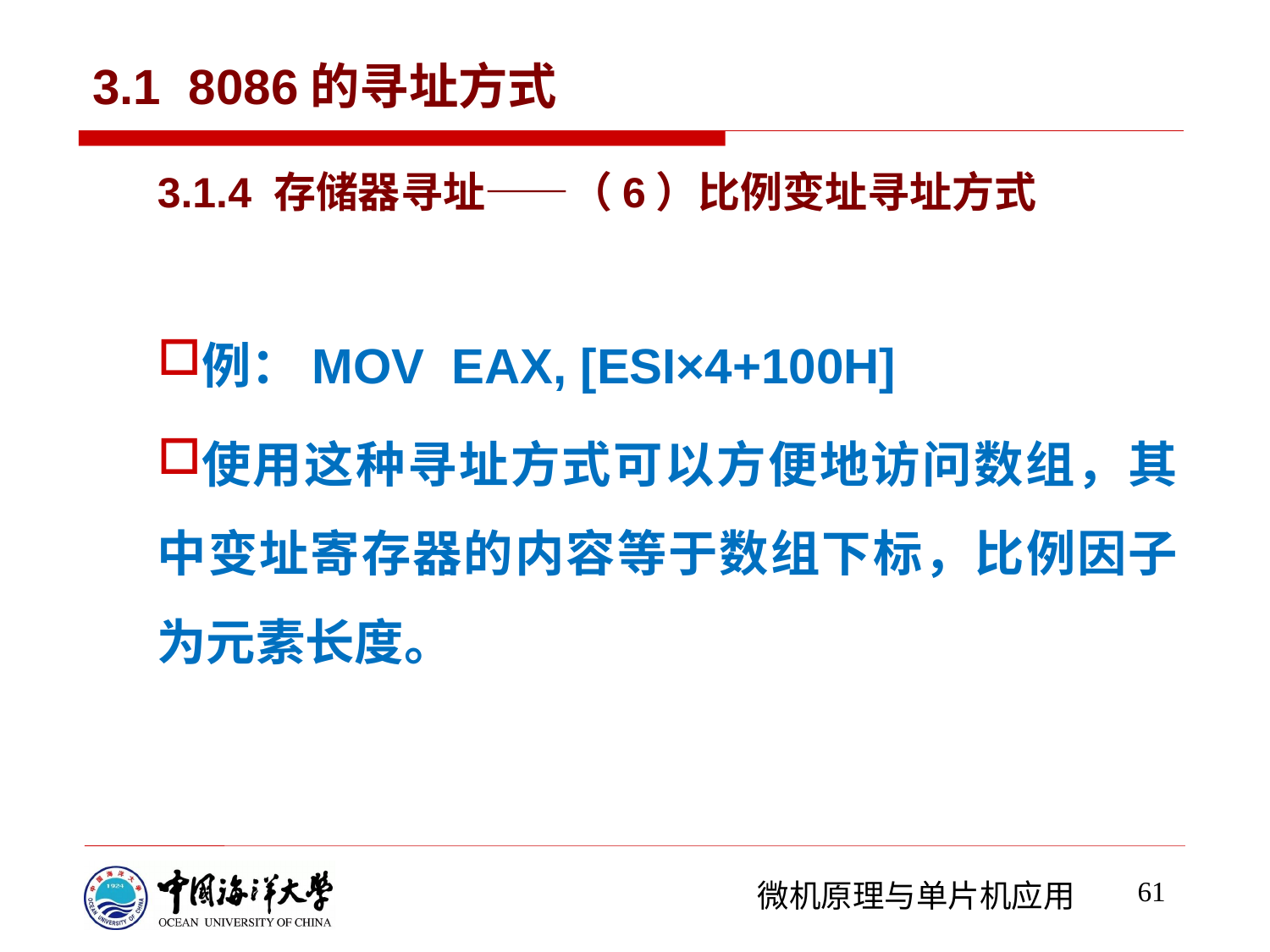

# 3.1  8086的寻址方式
3.1.4 存储器寻址——（6）比例变址寻址方式

例：MOV  EAX, [ESI×4+100H]
使用这种寻址方式可以方便地访问数组，其中变址寄存器的内容等于数组下标，比例因子为元素长度。

61